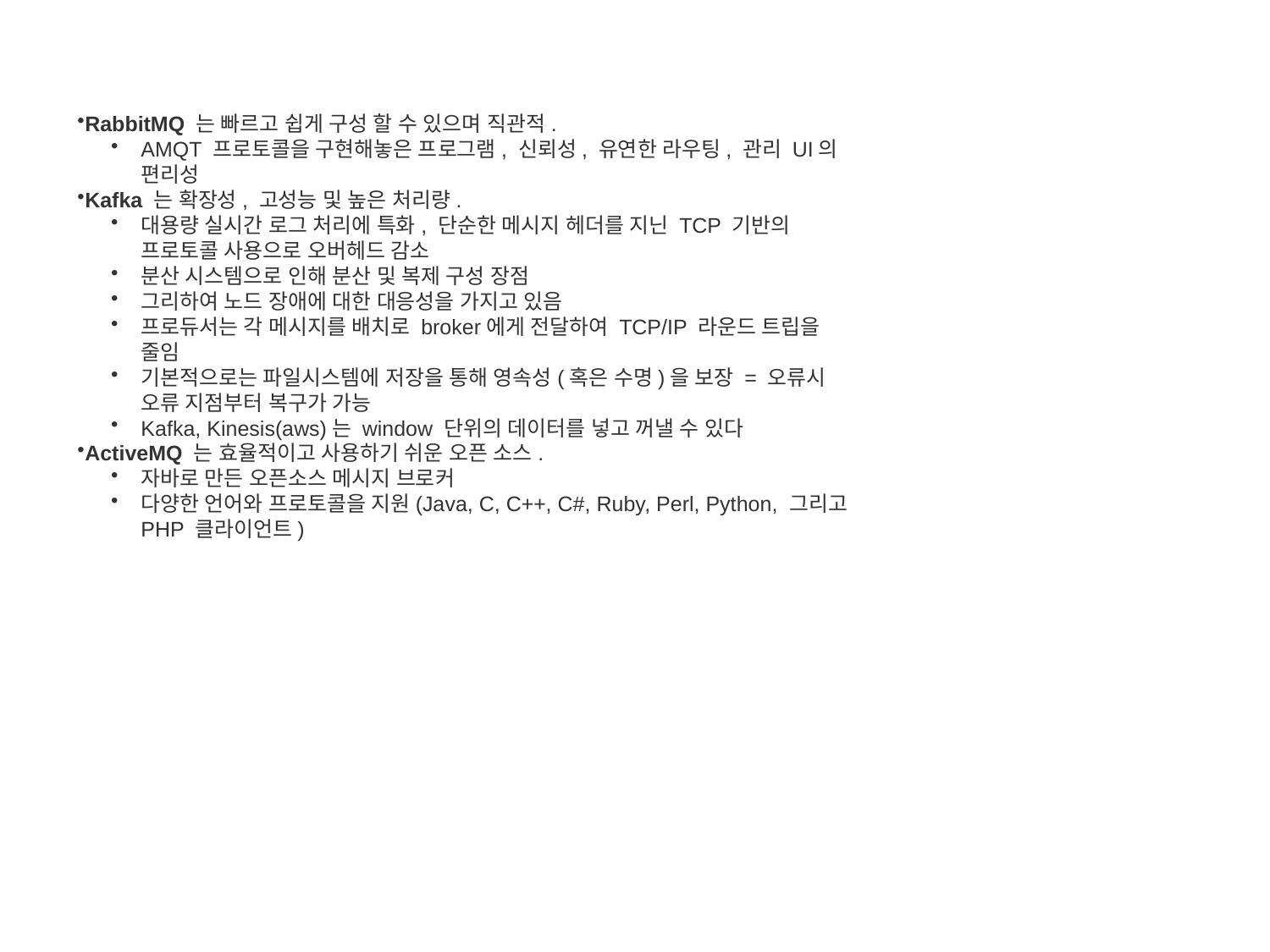

RabbitMQ 는 빠르고 쉽게 구성 할 수 있으며 직관적.
AMQT 프로토콜을 구현해놓은 프로그램, 신뢰성, 유연한 라우팅, 관리 UI의 편리성
Kafka 는 확장성, 고성능 및 높은 처리량.
대용량 실시간 로그 처리에 특화, 단순한 메시지 헤더를 지닌 TCP 기반의 프로토콜 사용으로 오버헤드 감소
분산 시스템으로 인해 분산 및 복제 구성 장점
그리하여 노드 장애에 대한 대응성을 가지고 있음
프로듀서는 각 메시지를 배치로 broker에게 전달하여 TCP/IP 라운드 트립을 줄임
기본적으로는 파일시스템에 저장을 통해 영속성(혹은 수명)을 보장 = 오류시 오류 지점부터 복구가 가능
Kafka, Kinesis(aws)는 window 단위의 데이터를 넣고 꺼낼 수 있다
ActiveMQ 는 효율적이고 사용하기 쉬운 오픈 소스.
자바로 만든 오픈소스 메시지 브로커
다양한 언어와 프로토콜을 지원(Java, C, C++, C#, Ruby, Perl, Python, 그리고 PHP 클라이언트)